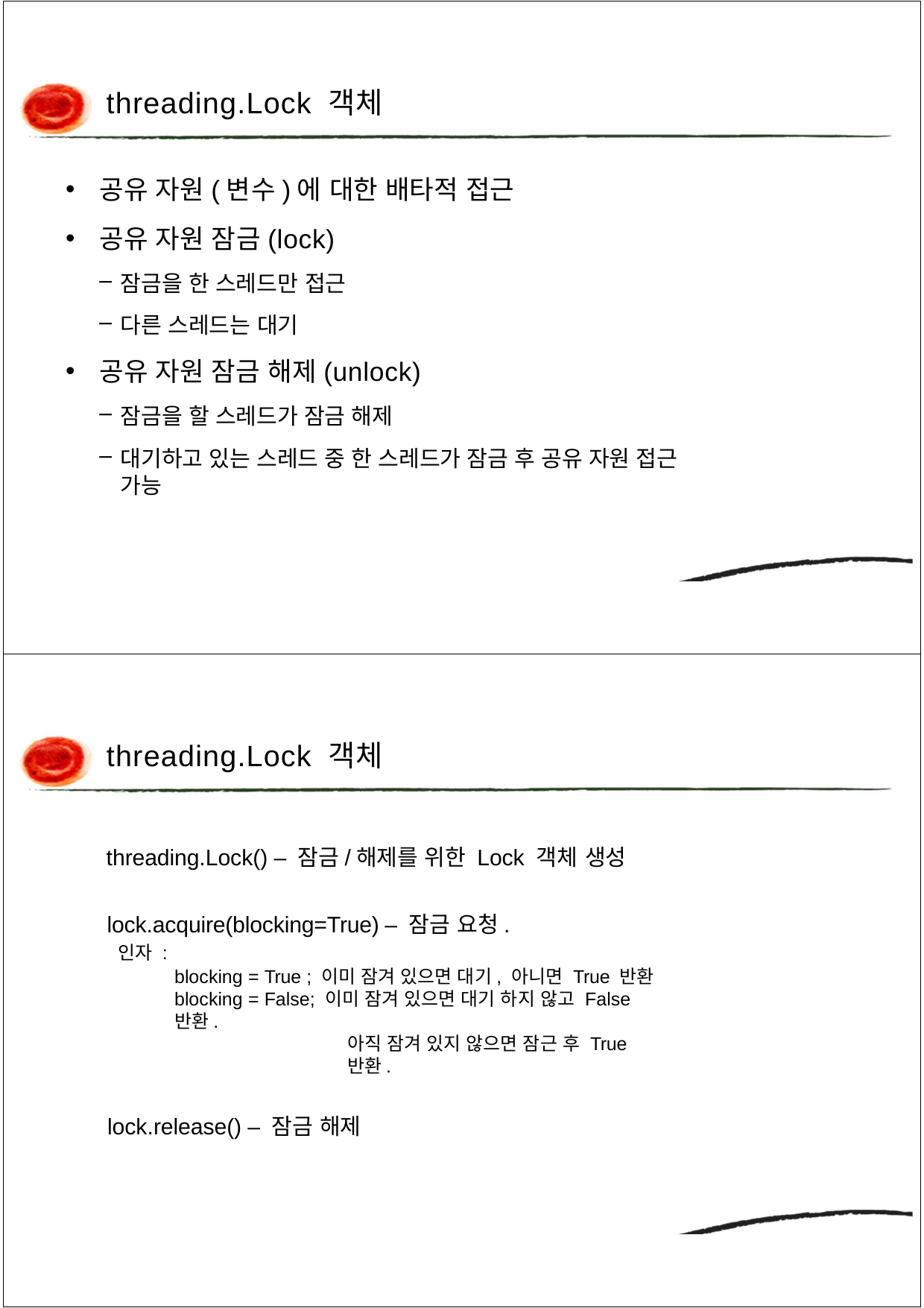

threading.Lock 객체

공유 자원(변수)에 대한 배타적 접근
공유 자원 잠금(lock)
잠금을 한 스레드만 접근
다른 스레드는 대기
공유 자원 잠금 해제(unlock)
잠금을 할 스레드가 잠금 해제
대기하고 있는 스레드 중 한 스레드가 잠금 후 공유 자원 접근 가능

threading.Lock 객체
threading.Lock() – 잠금/해제를 위한 Lock 객체 생성

lock.acquire(blocking=True) – 잠금 요청.
인자 :
blocking = True ; 이미 잠겨 있으면 대기, 아니면 True 반환  blocking = False; 이미 잠겨 있으면 대기 하지 않고 False 반환.
아직 잠겨 있지 않으면 잠근 후 True 반환.

lock.release() – 잠금 해제